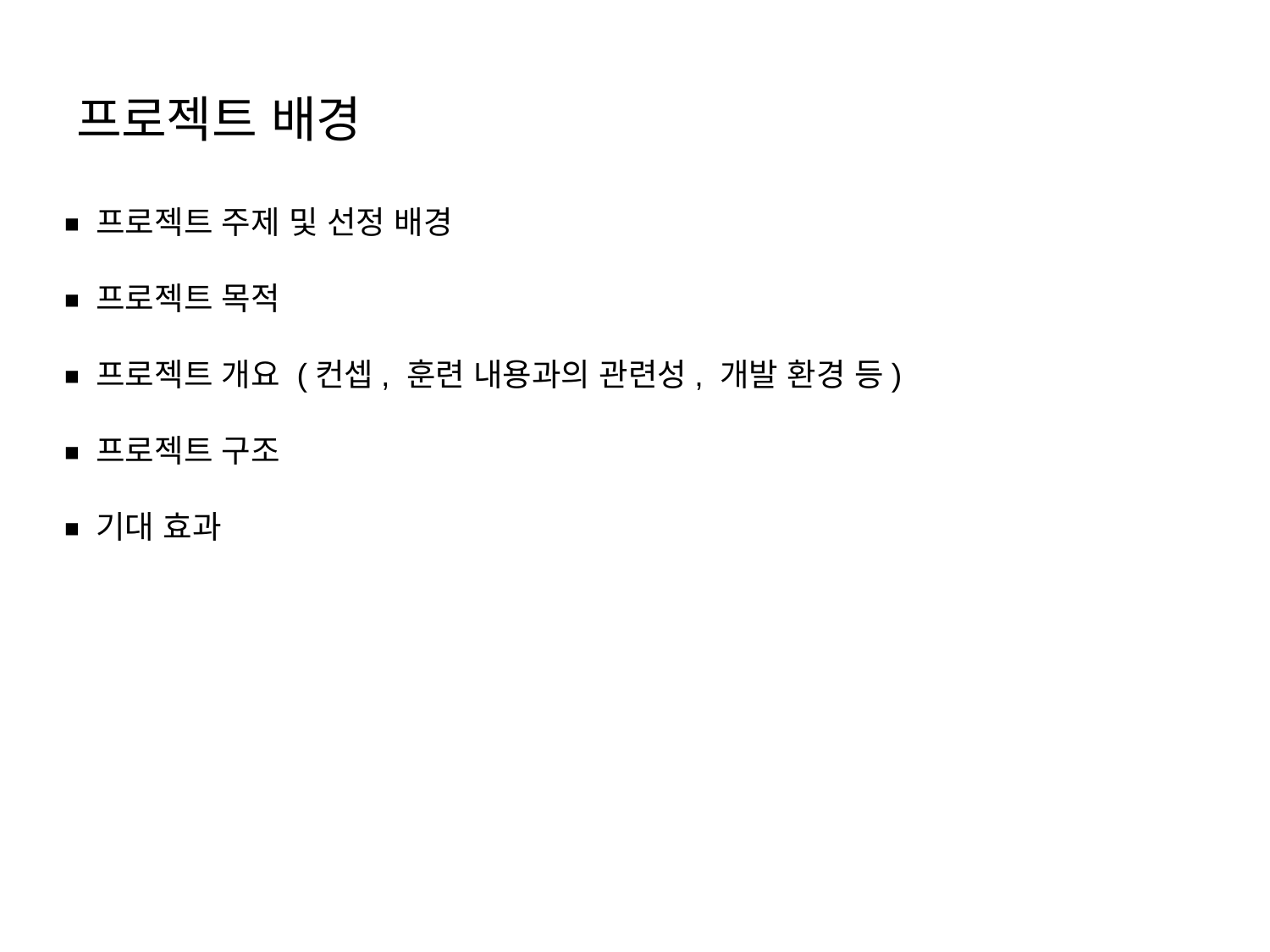

# 프로젝트 배경
◾ 프로젝트 주제 및 선정 배경

◾ 프로젝트 목적

◾ 프로젝트 개요 (컨셉, 훈련 내용과의 관련성, 개발 환경 등)

◾ 프로젝트 구조

◾ 기대 효과